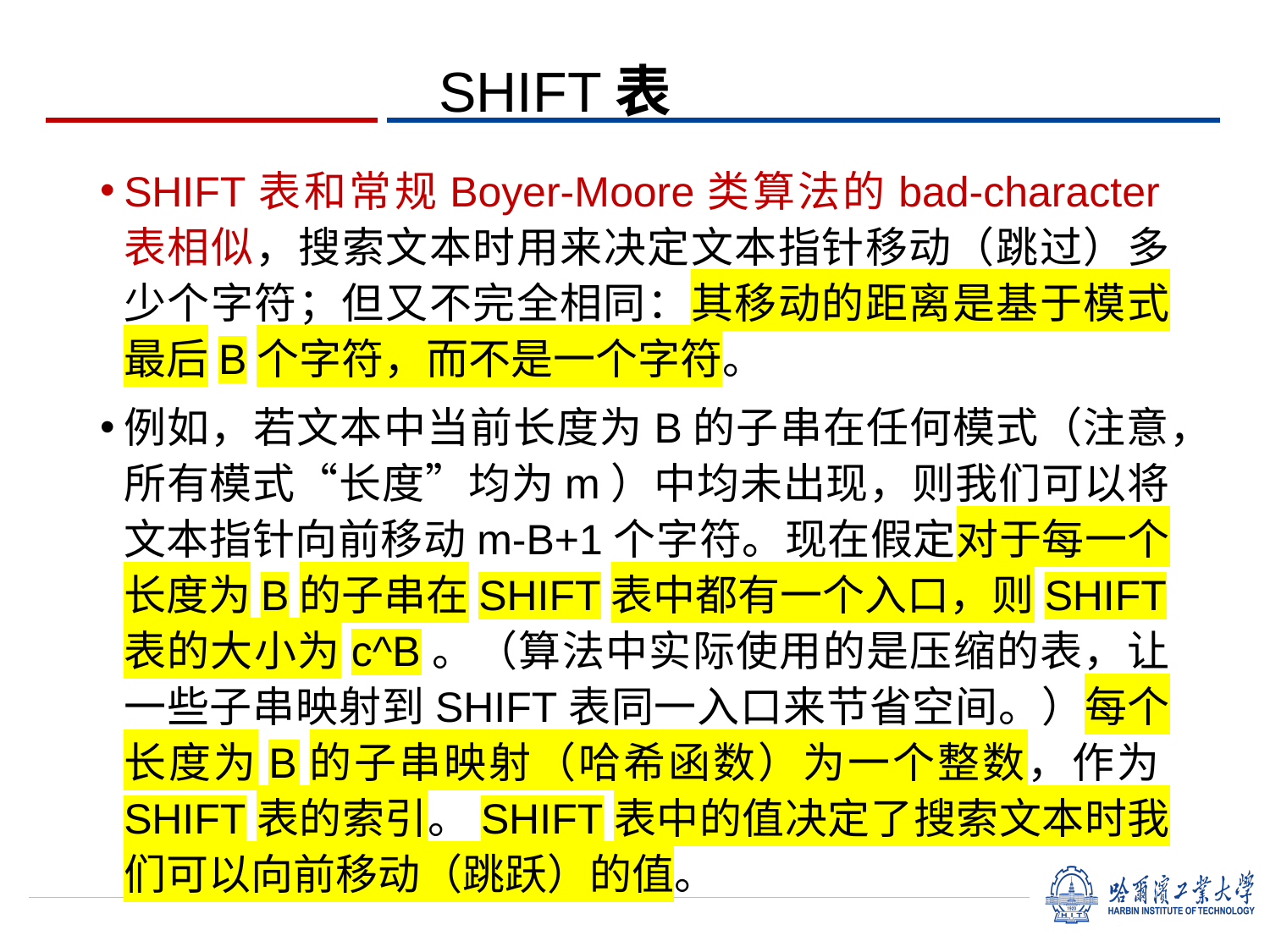

# SHIFT表
SHIFT表和常规Boyer-Moore类算法的bad-character表相似，搜索文本时用来决定文本指针移动（跳过）多少个字符；但又不完全相同：其移动的距离是基于模式最后B个字符，而不是一个字符。
例如，若文本中当前长度为B的子串在任何模式（注意，所有模式“长度”均为m）中均未出现，则我们可以将文本指针向前移动m-B+1个字符。现在假定对于每一个长度为B的子串在SHIFT表中都有一个入口，则SHIFT表的大小为c^B。（算法中实际使用的是压缩的表，让一些子串映射到SHIFT表同一入口来节省空间。）每个长度为B的子串映射（哈希函数）为一个整数，作为SHIFT表的索引。SHIFT表中的值决定了搜索文本时我们可以向前移动（跳跃）的值。
12